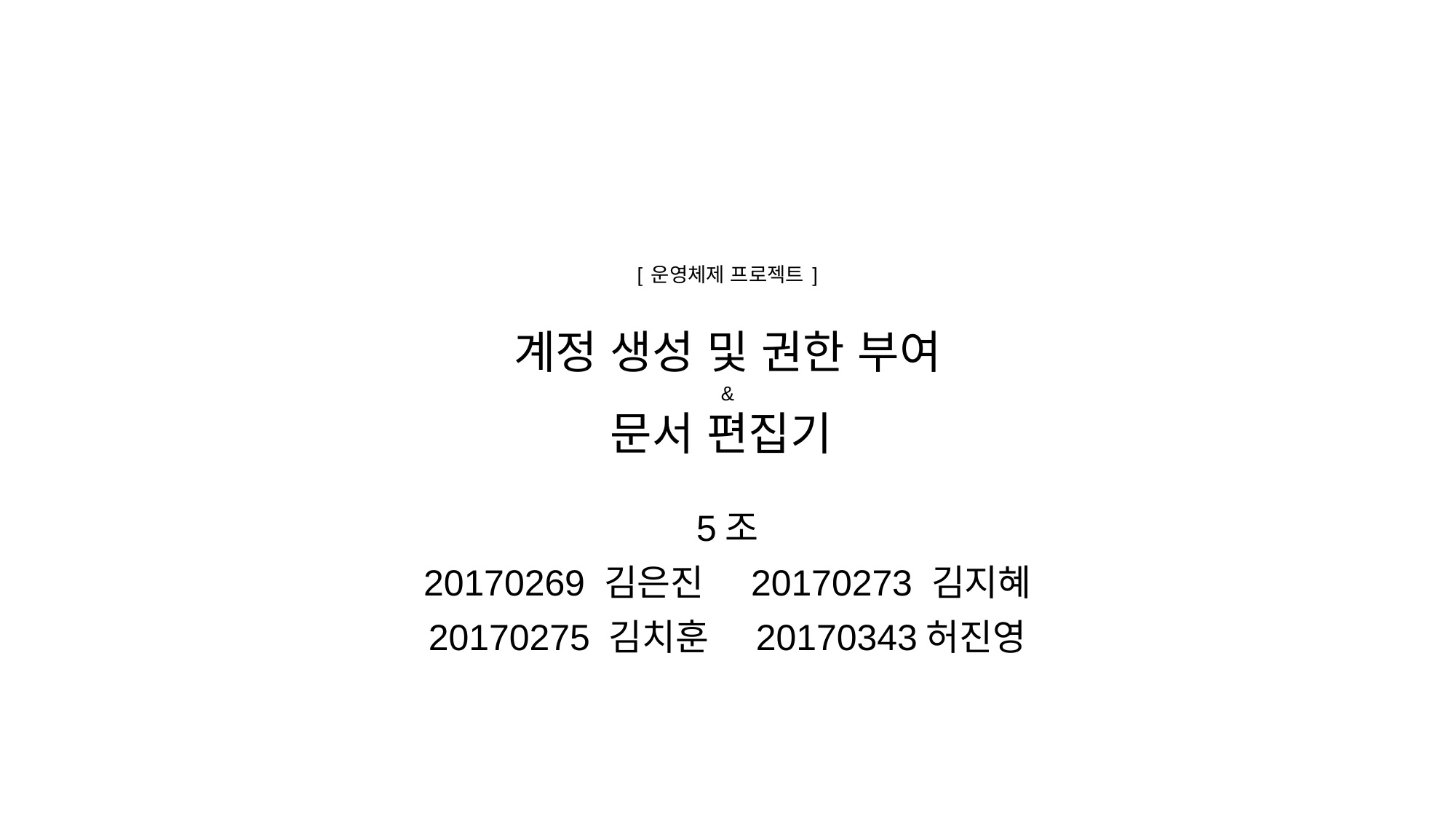

# [ 운영체제 프로젝트 ] 계정 생성 및 권한 부여 & 문서 편집기
5조
20170269 김은진	20170273 김지혜
20170275 김치훈	20170343허진영